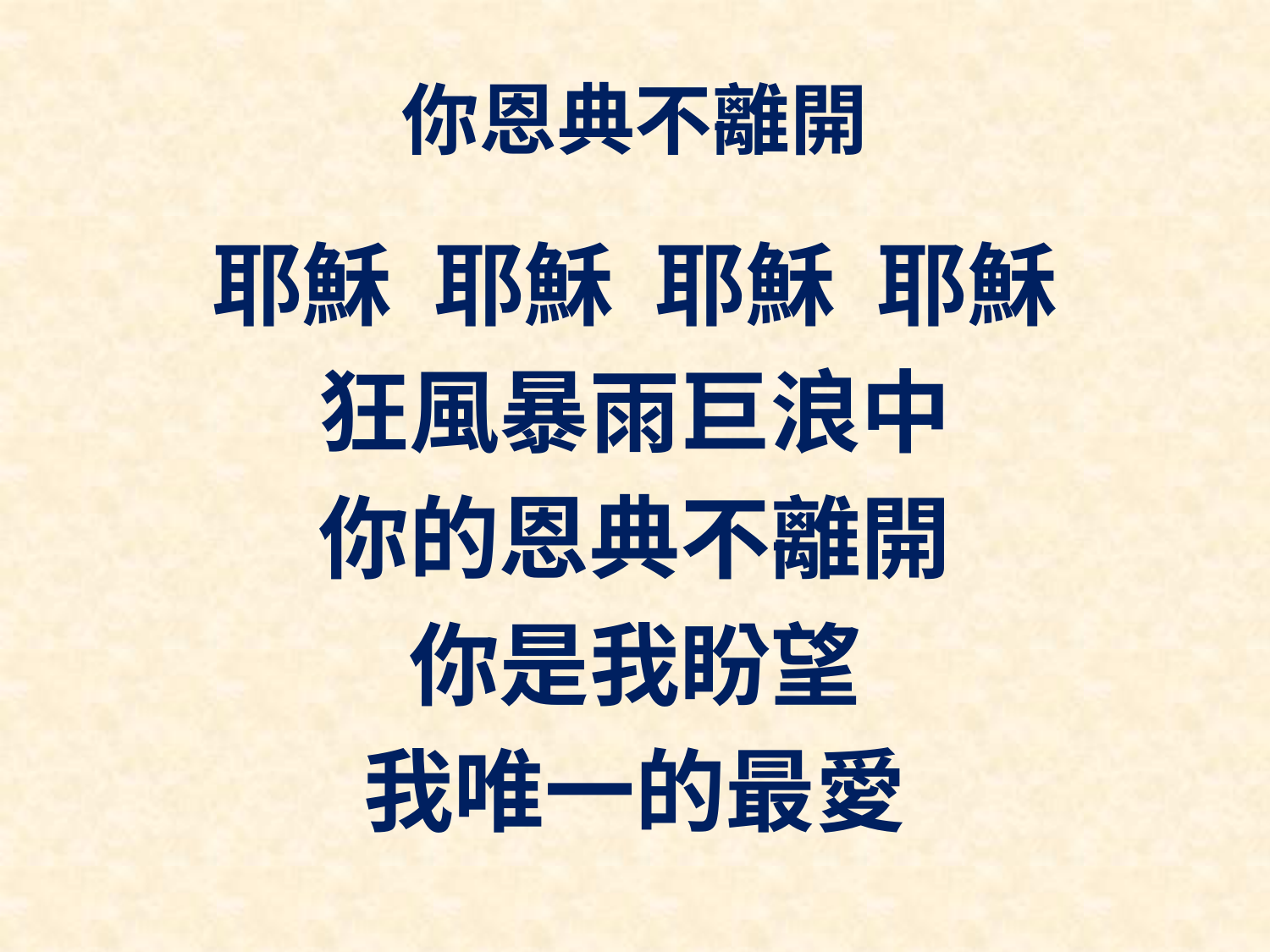

# 你恩典不離開
耶穌  耶穌  耶穌  耶穌
狂風暴雨巨浪中
你的恩典不離開
你是我盼望
我唯一的最愛